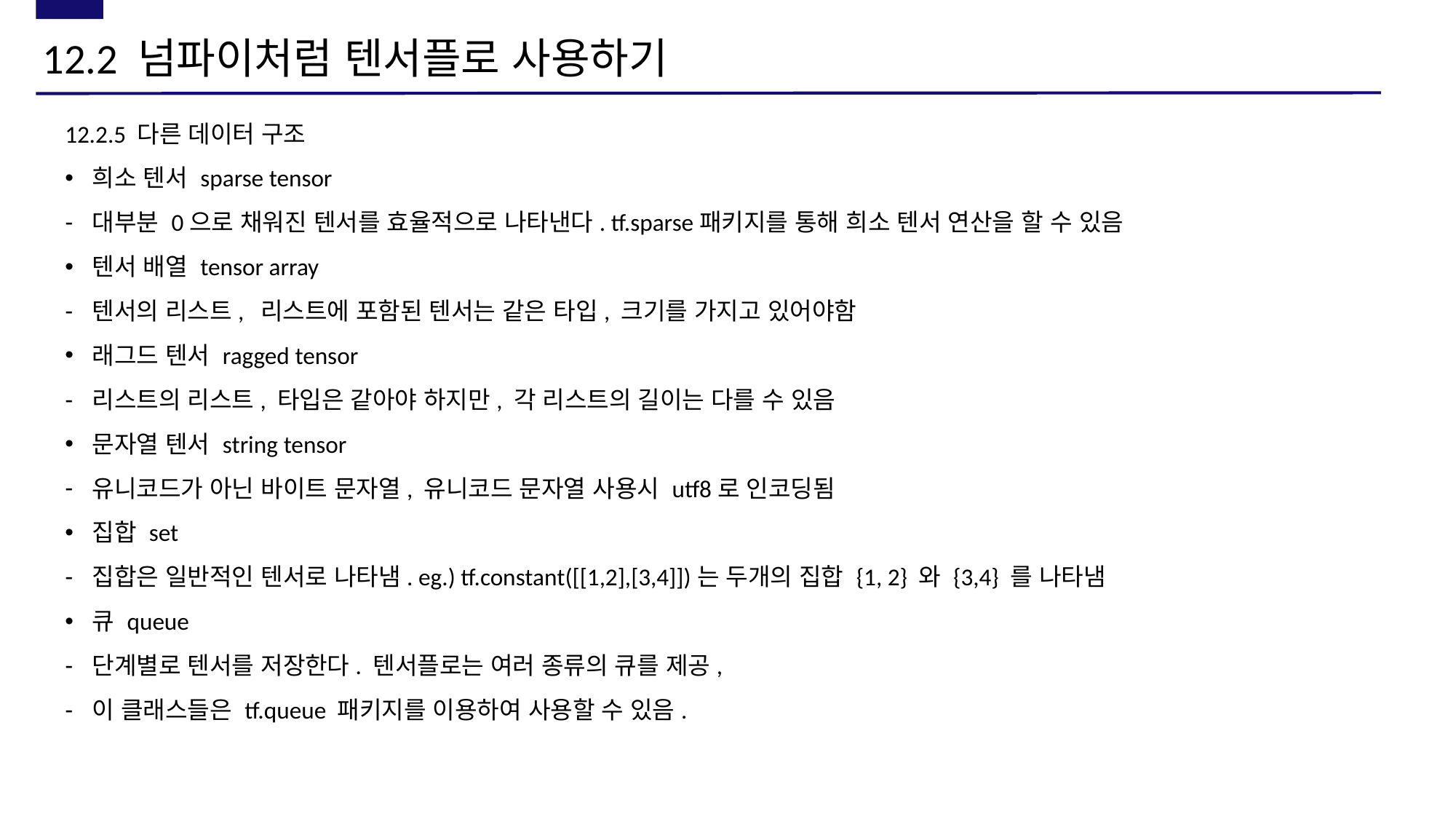

12.2 넘파이처럼 텐서플로 사용하기
12.2.5 다른 데이터 구조
희소 텐서 sparse tensor
대부분 0으로 채워진 텐서를 효율적으로 나타낸다. tf.sparse패키지를 통해 희소 텐서 연산을 할 수 있음
텐서 배열 tensor array
텐서의 리스트,  리스트에 포함된 텐서는 같은 타입, 크기를 가지고 있어야함
래그드 텐서 ragged tensor
리스트의 리스트, 타입은 같아야 하지만, 각 리스트의 길이는 다를 수 있음
문자열 텐서 string tensor
유니코드가 아닌 바이트 문자열, 유니코드 문자열 사용시 utf8로 인코딩됨
집합 set
집합은 일반적인 텐서로 나타냄. eg.) tf.constant([[1,2],[3,4]])는 두개의 집합 {1, 2} 와 {3,4} 를 나타냄
큐 queue
단계별로 텐서를 저장한다. 텐서플로는 여러 종류의 큐를 제공,
이 클래스들은 tf.queue 패키지를 이용하여 사용할 수 있음.